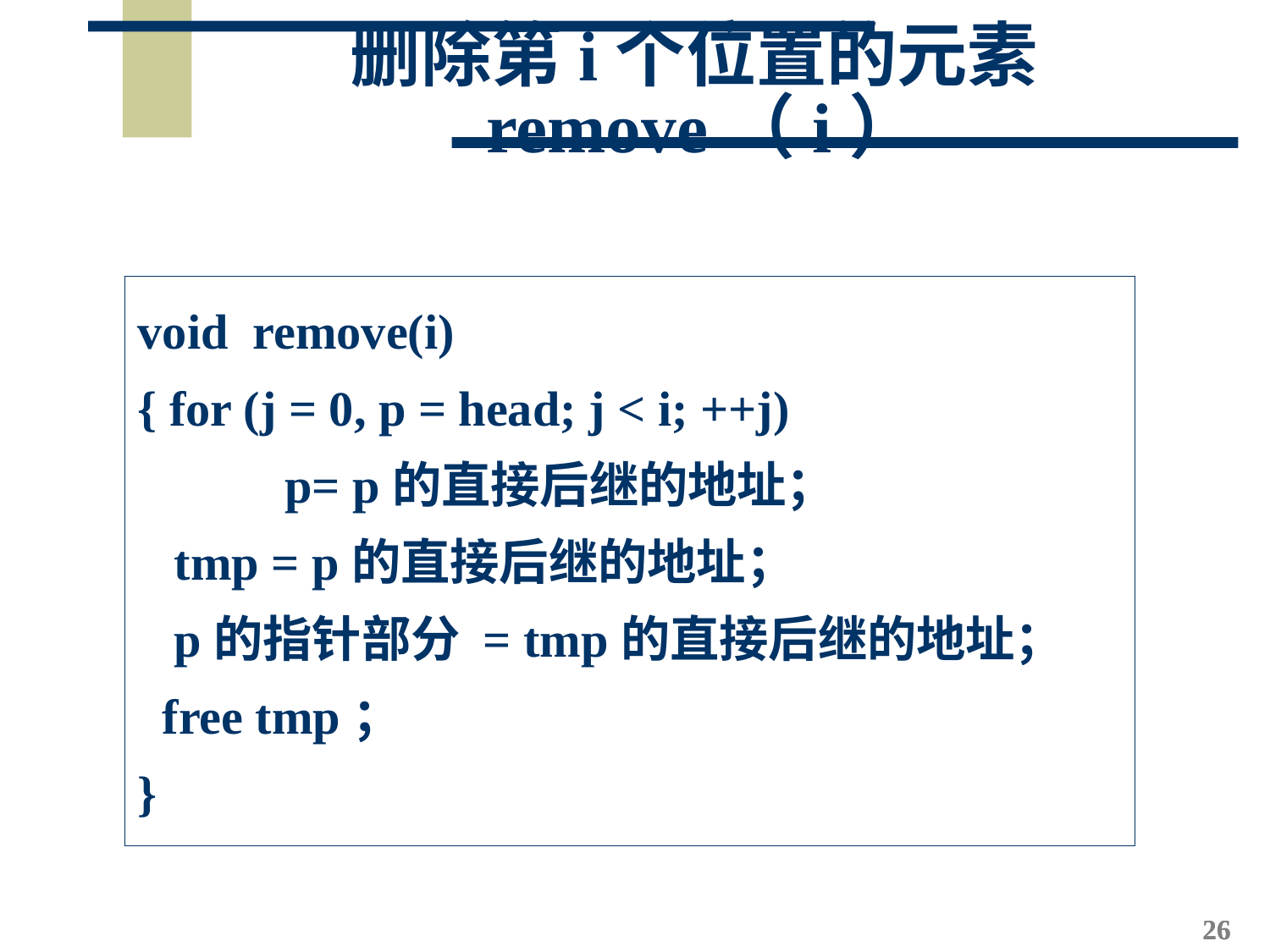

# 删除第i个位置的元素remove（i）
void  remove(i)
{ for (j = 0, p = head; j < i; ++j)
            p= p的直接后继的地址；
   tmp = p的直接后继的地址；
   p的指针部分 = tmp的直接后继的地址；
  free tmp；
}